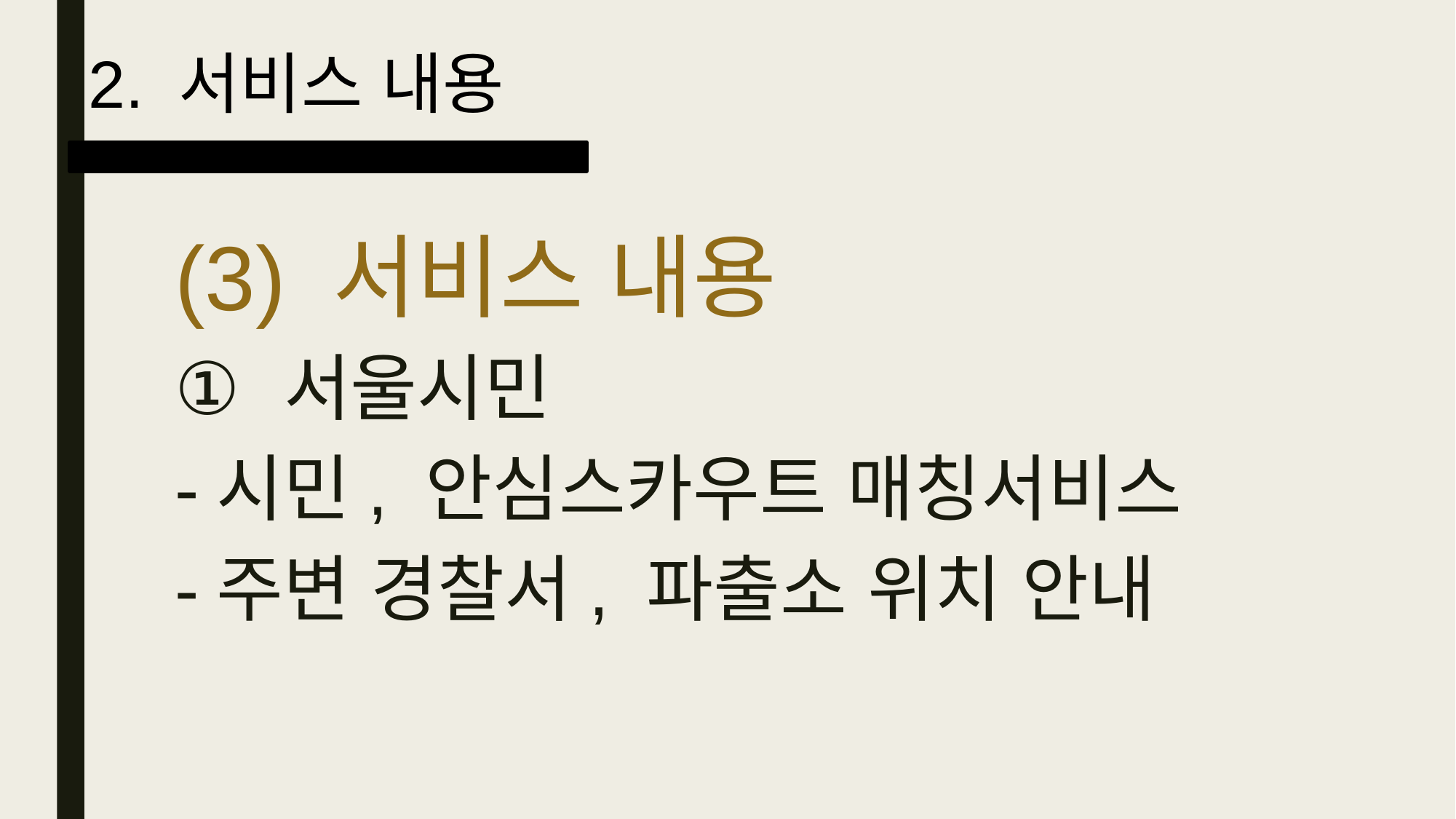

2. 서비스 내용

(3) 서비스 내용
서울시민
-시민, 안심스카우트 매칭서비스
-주변 경찰서, 파출소 위치 안내